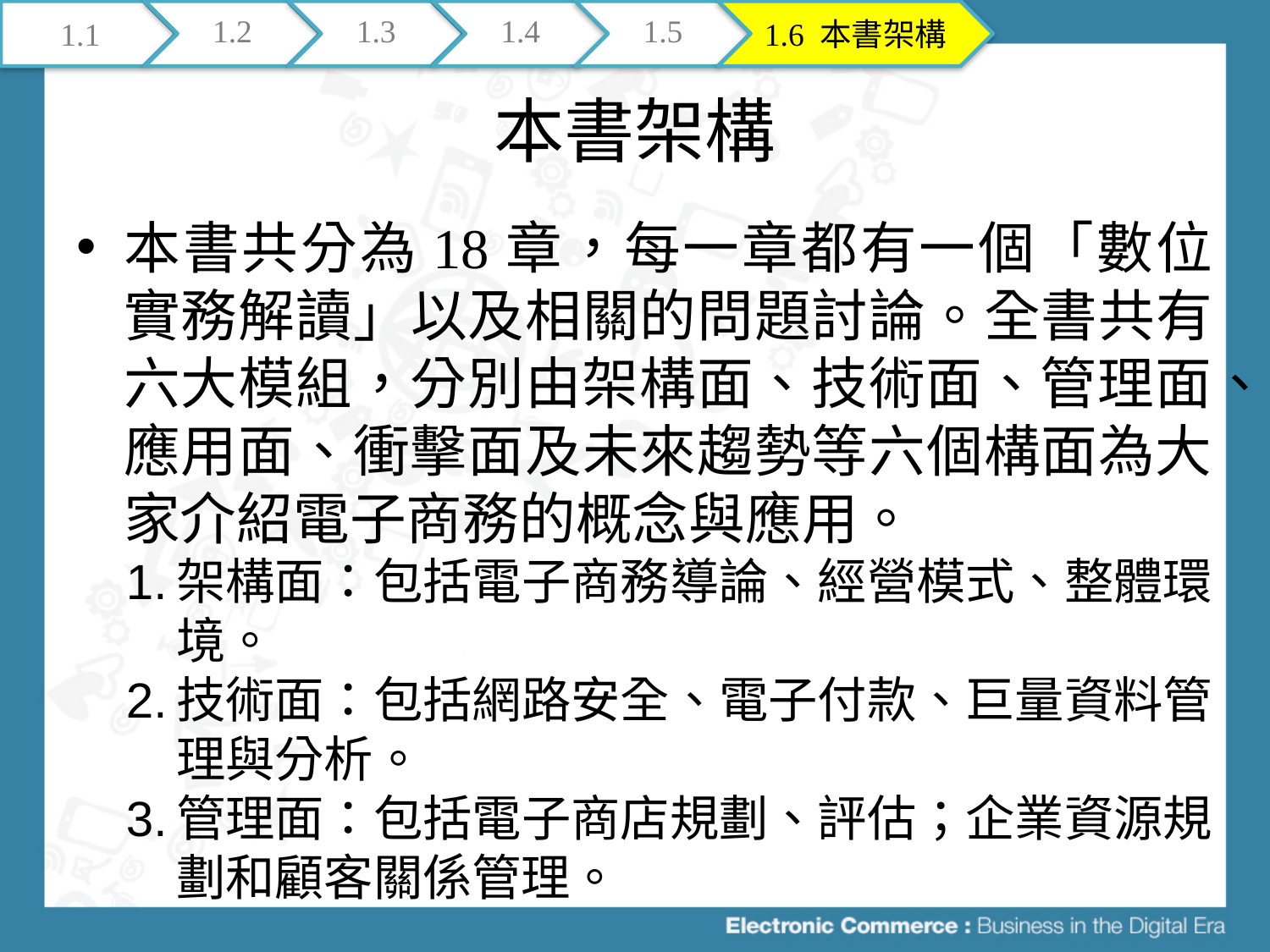

1.1
1.2
1.3
1.4
1.5
1.6 本書架構
# 本書架構
本書共分為18章，每一章都有一個「數位實務解讀」以及相關的問題討論。全書共有六大模組，分別由架構面、技術面、管理面、應用面、衝擊面及未來趨勢等六個構面為大家介紹電子商務的概念與應用。
架構面：包括電子商務導論、經營模式、整體環境。
技術面：包括網路安全、電子付款、巨量資料管理與分析。
管理面：包括電子商店規劃、評估；企業資源規劃和顧客關係管理。